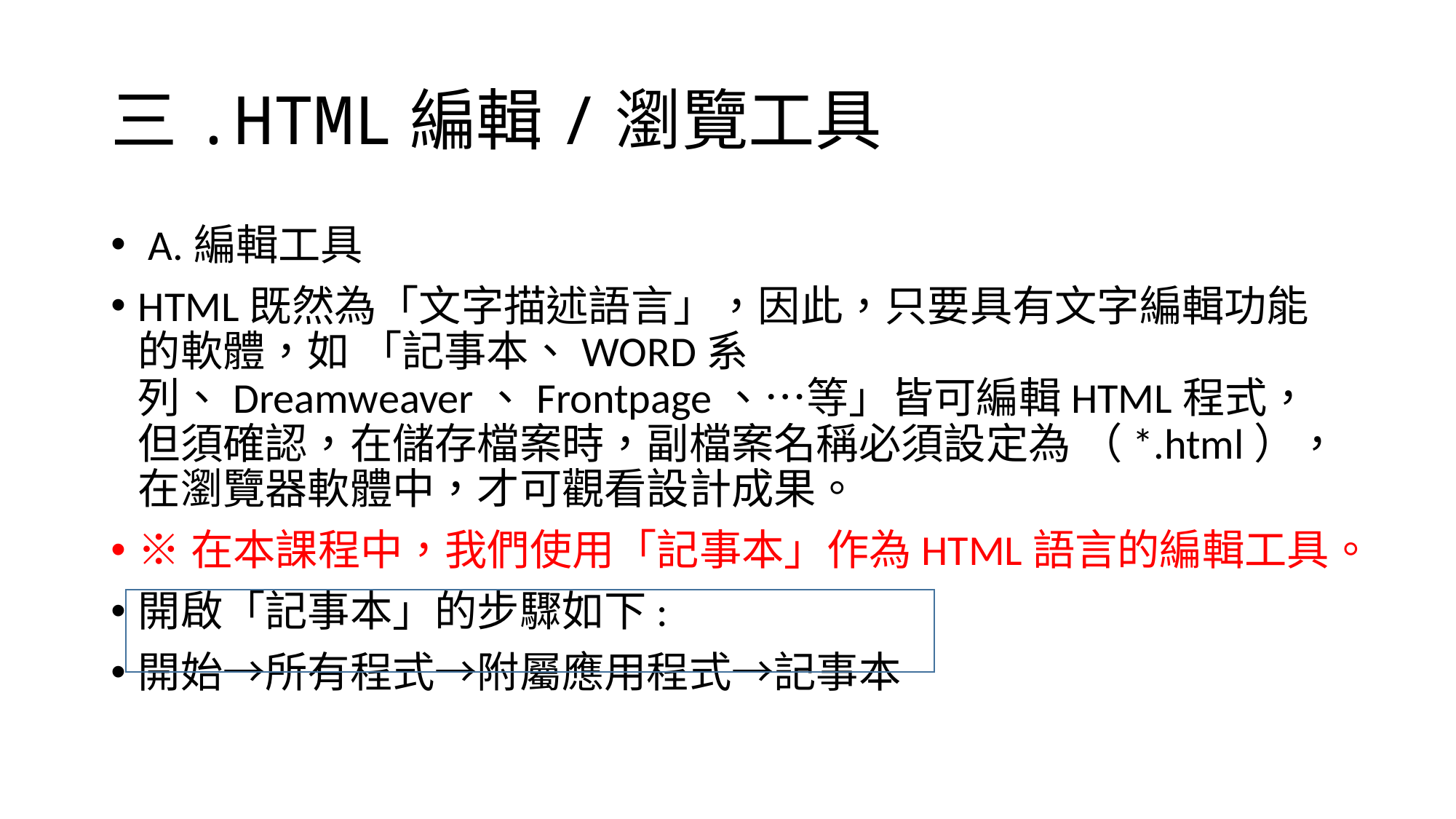

# 三.HTML編輯/瀏覽工具
 A.編輯工具
HTML既然為「文字描述語言」，因此，只要具有文字編輯功能的軟體，如 「記事本、WORD系列、Dreamweaver、Frontpage、…等」皆可編輯HTML程式，但須確認，在儲存檔案時，副檔案名稱必須設定為 （*.html），在瀏覽器軟體中，才可觀看設計成果。
※在本課程中，我們使用「記事本」作為HTML語言的編輯工具。
開啟「記事本」的步驟如下:
開始→所有程式→附屬應用程式→記事本